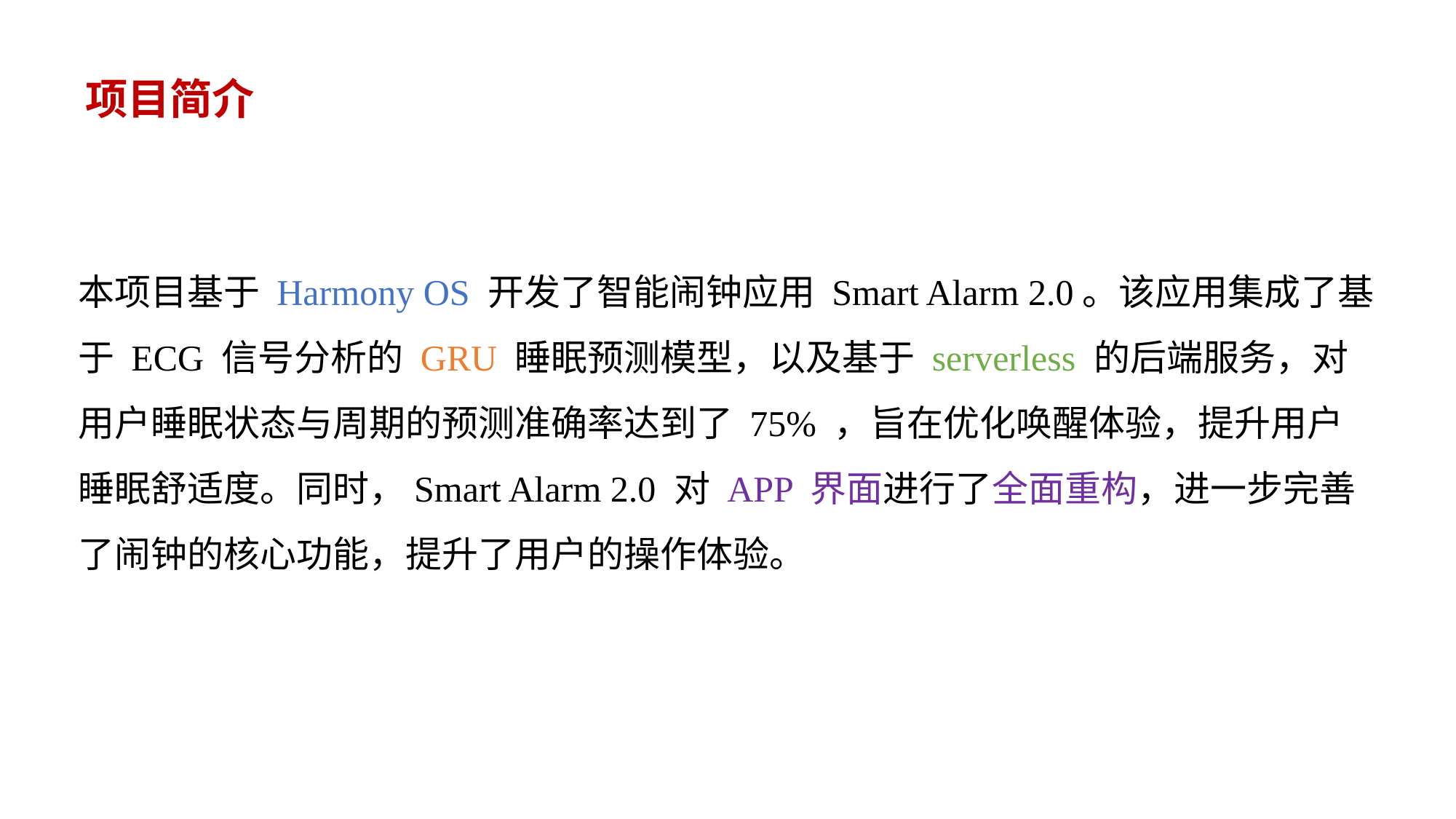

# 项目简介
本项目基于 Harmony OS 开发了智能闹钟应用 Smart Alarm 2.0。该应用集成了基于 ECG 信号分析的 GRU 睡眠预测模型，以及基于 serverless 的后端服务，对用户睡眠状态与周期的预测准确率达到了 75% ，旨在优化唤醒体验，提升用户睡眠舒适度。同时，Smart Alarm 2.0 对 APP 界面进行了全面重构，进一步完善了闹钟的核心功能，提升了用户的操作体验。